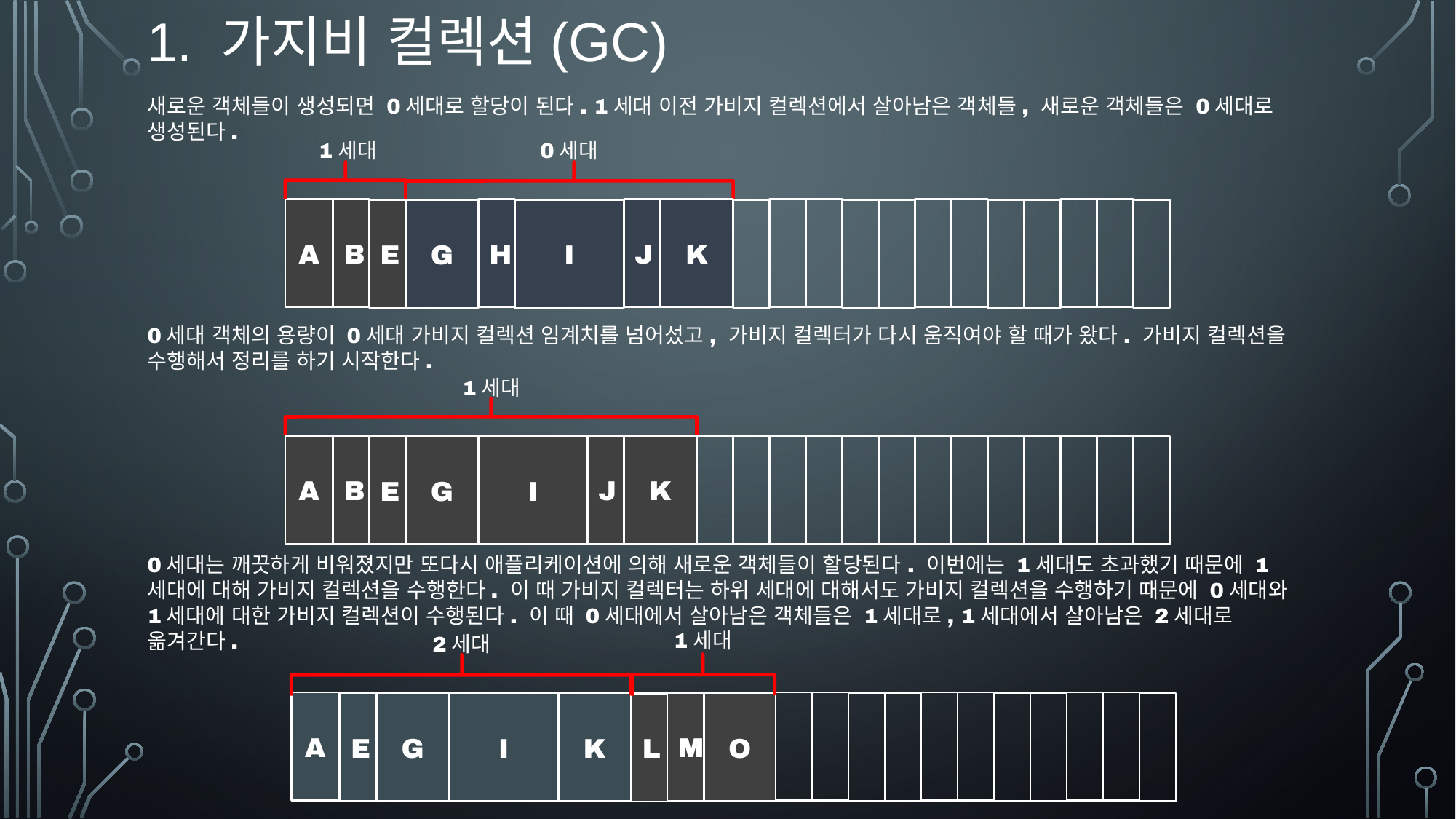

# 1. 가지비 컬렉션(GC)
새로운 객체들이 생성되면 0세대로 할당이 된다. 1세대 이전 가비지 컬렉션에서 살아남은 객체들, 새로운 객체들은 0세대로 생성된다.

0세대 객체의 용량이 0세대 가비지 컬렉션 임계치를 넘어섰고, 가비지 컬렉터가 다시 움직여야 할 때가 왔다. 가비지 컬렉션을 수행해서 정리를 하기 시작한다.

0세대는 깨끗하게 비워졌지만 또다시 애플리케이션에 의해 새로운 객체들이 할당된다. 이번에는 1세대도 초과했기 때문에 1세대에 대해 가비지 컬렉션을 수행한다. 이 때 가비지 컬렉터는 하위 세대에 대해서도 가비지 컬렉션을 수행하기 때문에 0세대와 1세대에 대한 가비지 컬렉션이 수행된다. 이 때 0세대에서 살아남은 객체들은 1세대로, 1세대에서 살아남은 2세대로 옮겨간다.

0세대

1세대
J

A
B
K

E

H
G
I

1세대
J
K

A
B

E

I
G

1세대

A

M
O
E

K
L
I
G
2세대